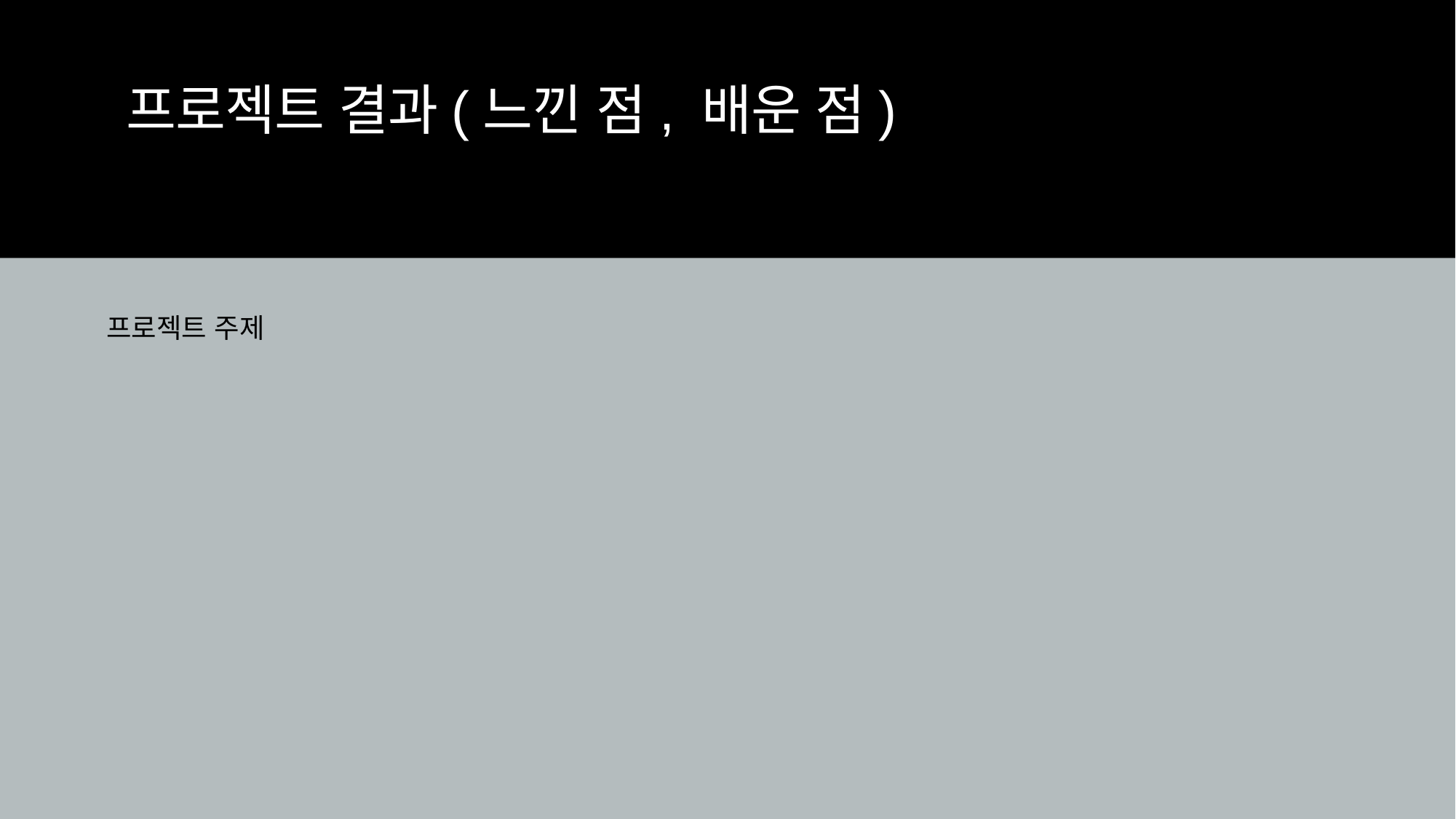

# 프로젝트 결과(느낀 점, 배운 점)

프로젝트 주제
2023-11-10